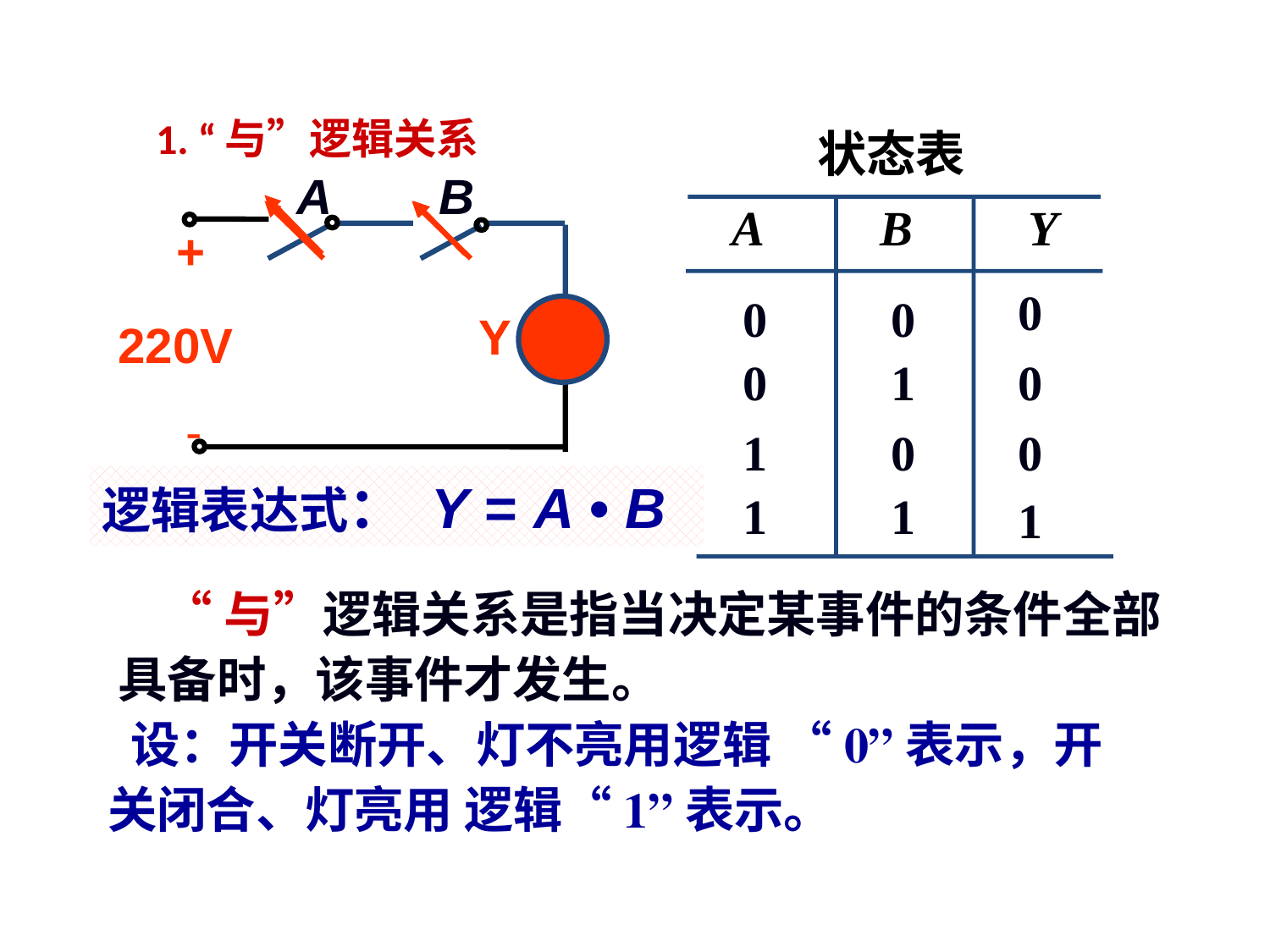

1. “与”逻辑关系
状态表
A
B
A
B
Y

+

220V

-

0
0
0

Y
0
1
0
1
0
0
逻辑表达式： Y = A • B
1
1
1
    “与”逻辑关系是指当决定某事件的条件全部具备时，该事件才发生。
 设：开关断开、灯不亮用逻辑 “0”表示，开关闭合、灯亮用 逻辑“1”表示。